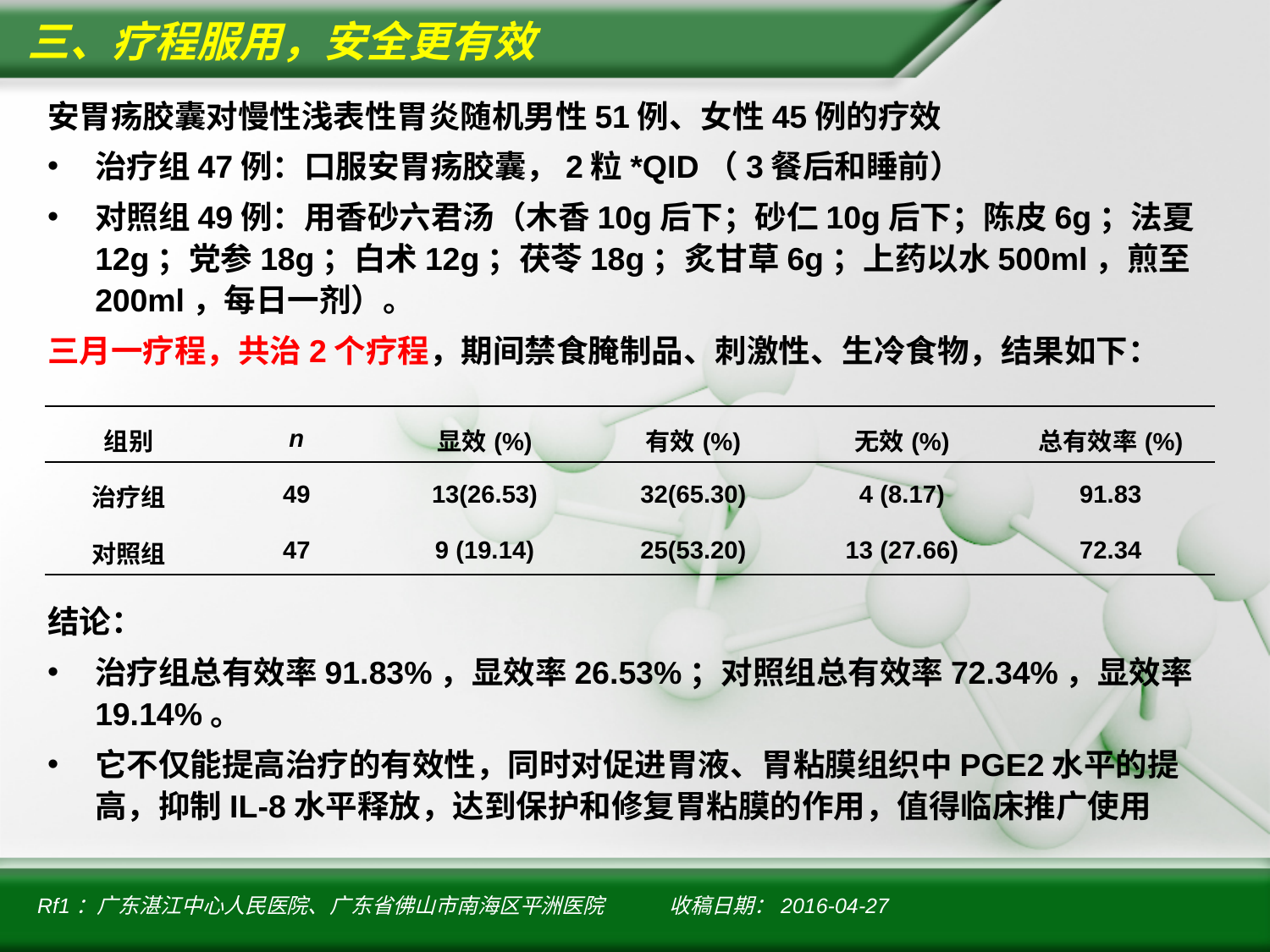

# 三、疗程服用，安全更有效
安胃疡胶囊对慢性浅表性胃炎随机男性51例、女性45例的疗效
治疗组47例：口服安胃疡胶囊，2粒*QID（3餐后和睡前）
对照组49例：用香砂六君汤（木香10g后下；砂仁10g后下；陈皮6g；法夏12g；党参18g；白术12g；茯苓18g；炙甘草6g；上药以水500ml，煎至200ml，每日一剂）。
三月一疗程，共治2个疗程，期间禁食腌制品、刺激性、生冷食物，结果如下：

| 组别 | n | 显效(%) | 有效(%) | 无效(%) | 总有效率(%) |
| --- | --- | --- | --- | --- | --- |
| 治疗组 | 49 | 13(26.53) | 32(65.30) | 4 (8.17) | 91.83 |
| 对照组 | 47 | 9 (19.14) | 25(53.20) | 13 (27.66) | 72.34 |
结论：
治疗组总有效率91.83%，显效率26.53%；对照组总有效率72.34%，显效率19.14%。
它不仅能提高治疗的有效性，同时对促进胃液、胃粘膜组织中PGE2水平的提高，抑制IL-8水平释放，达到保护和修复胃粘膜的作用，值得临床推广使用

18
Rf1：广东湛江中心人民医院、广东省佛山市南海区平洲医院              收稿日期：2016-04-27